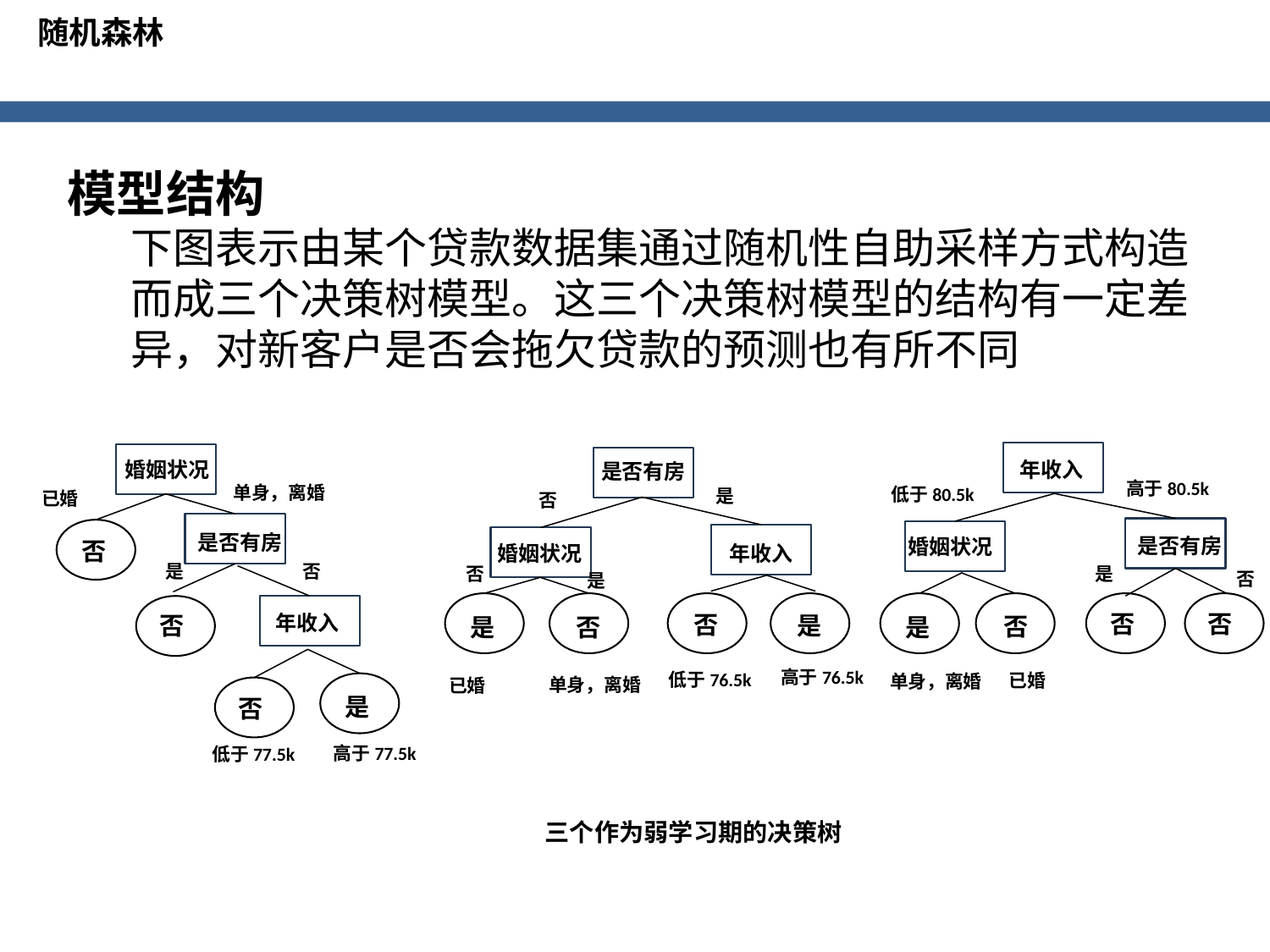

随机森林
模型结构
下图表示由某个贷款数据集通过随机性自助采样方式构造而成三个决策树模型。这三个决策树模型的结构有一定差异，对新客户是否会拖欠贷款的预测也有所不同

年收入
婚姻状况
是否有房
高于80.5k
单身，离婚
低于80.5k
是
已婚
否

是否有房
是否有房
婚姻状况
否
婚姻状况
年收入
否
是
否
是
否
是

否
否
否
年收入
否
是
否
是
是
否
高于76.5k
低于76.5k
已婚
单身，离婚
单身，离婚
已婚

是
否
高于77.5k
低于77.5k
三个作为弱学习期的决策树